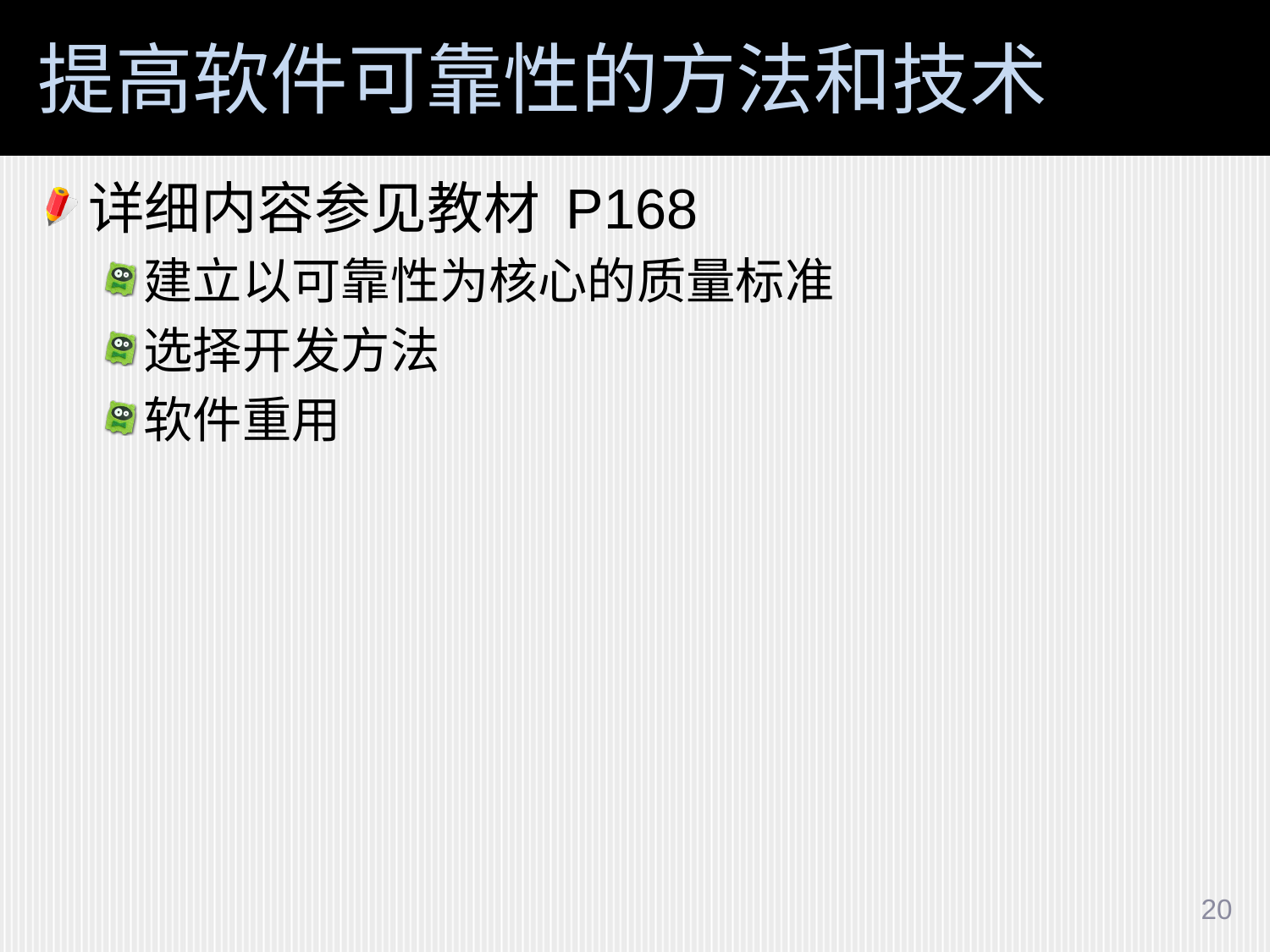

# 提高软件可靠性的方法和技术
详细内容参见教材 P168
建立以可靠性为核心的质量标准
选择开发方法
软件重用

20